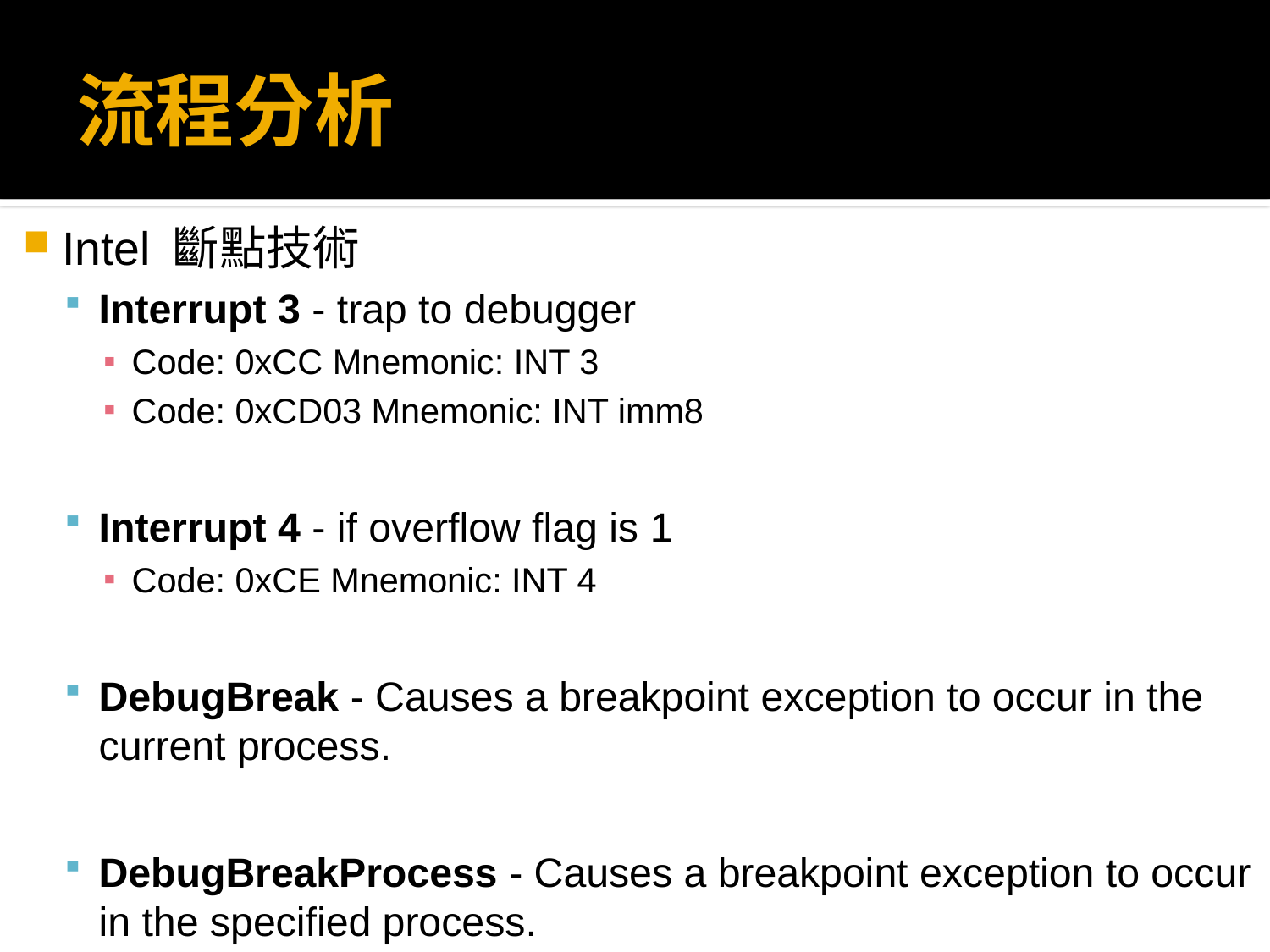

# 流程分析
Intel 斷點技術
Interrupt 3 - trap to debugger
Code: 0xCC Mnemonic: INT 3
Code: 0xCD03 Mnemonic: INT imm8

Interrupt 4 - if overflow flag is 1
Code: 0xCE Mnemonic: INT 4

DebugBreak - Causes a breakpoint exception to occur in the current process.

DebugBreakProcess - Causes a breakpoint exception to occur in the specified process.